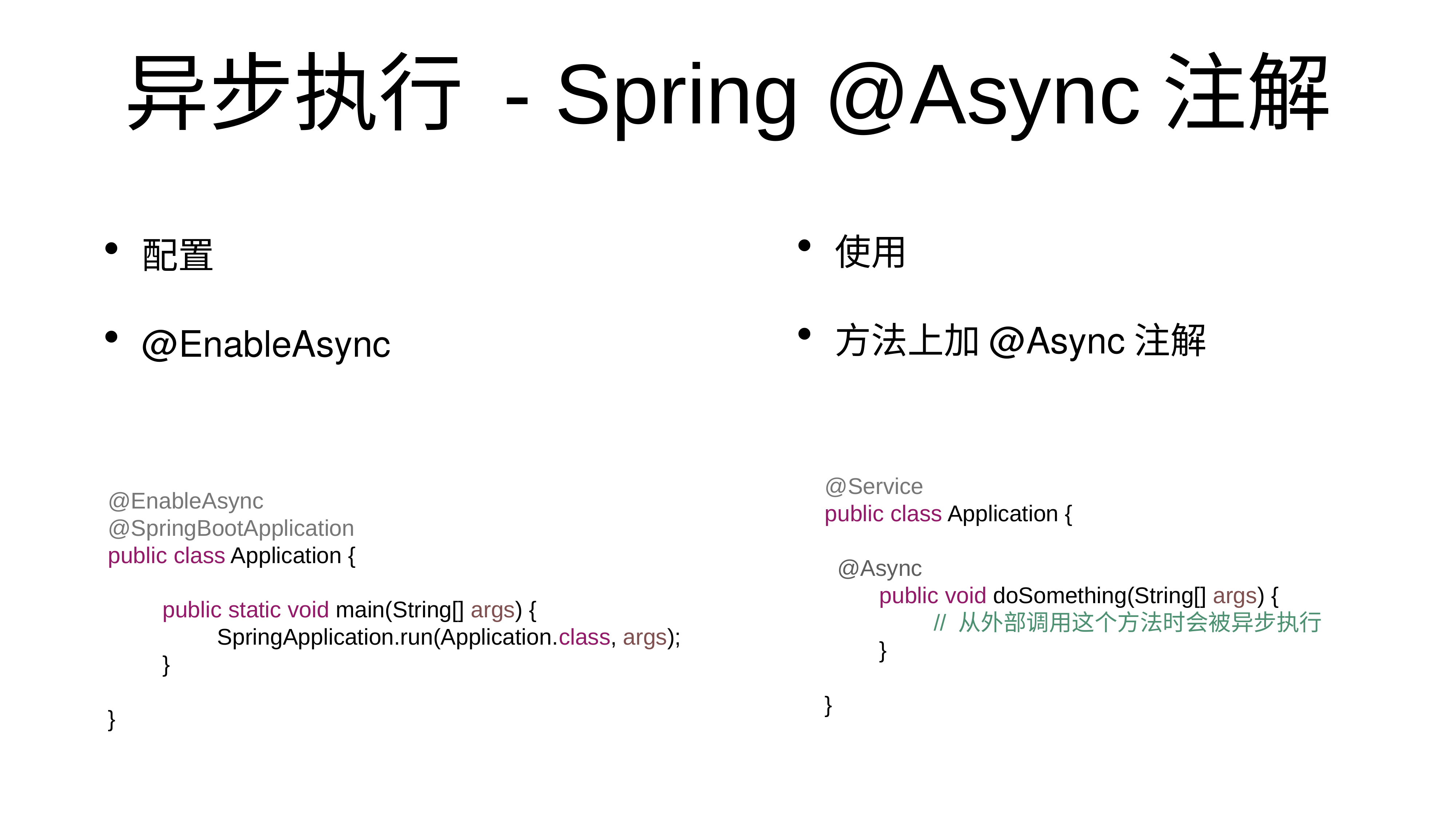

# 异步执行 - Spring @Async注解
使用
方法上加@Async注解
配置
@EnableAsync
@Service
public class Application {

  @Async
	public void doSomething(String[] args) {
		// 从外部调用这个方法时会被异步执行
	}

}
@EnableAsync
@SpringBootApplication
public class Application {

	public static void main(String[] args) {
		SpringApplication.run(Application.class, args);
	}

}